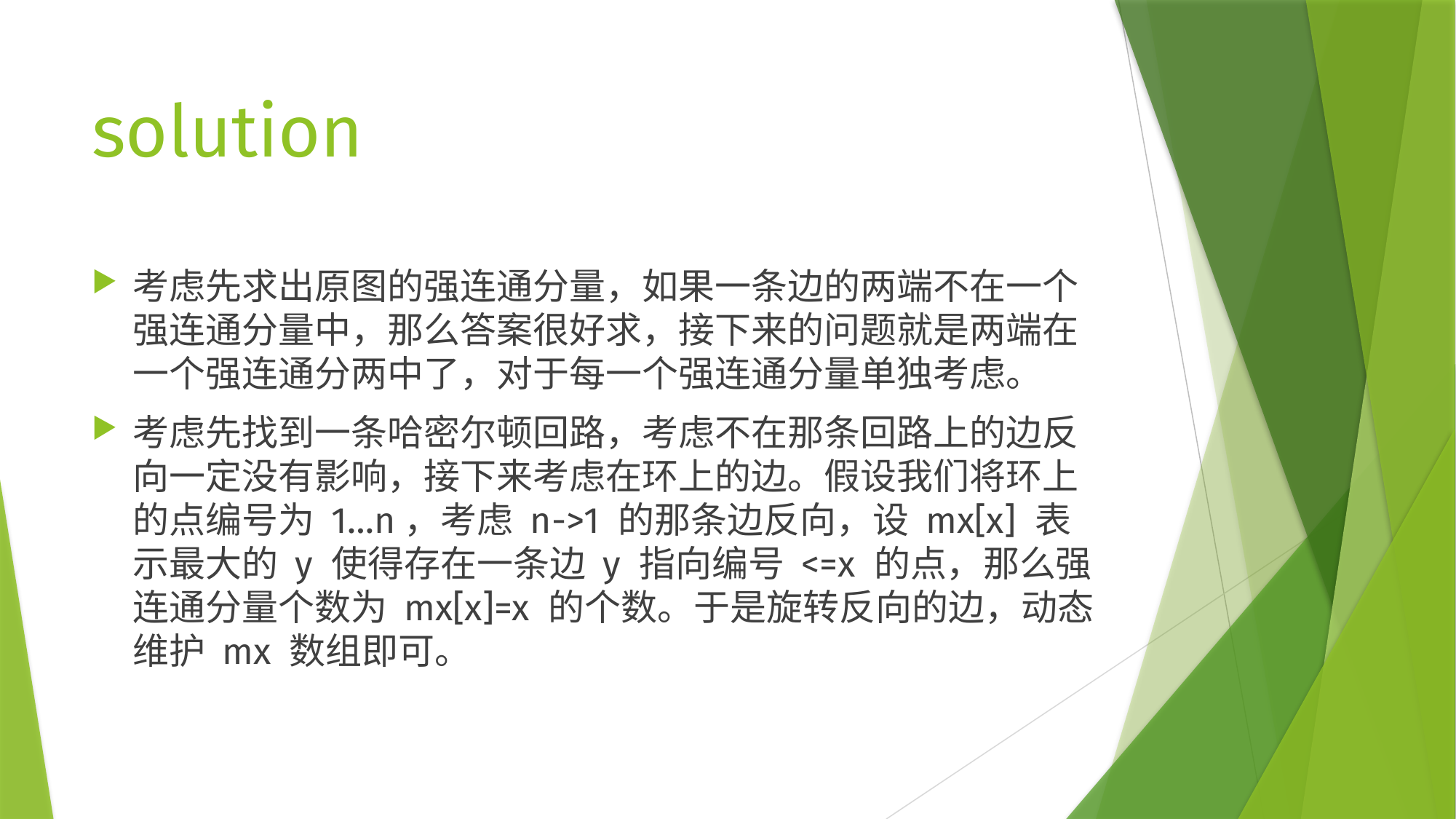

# solution
考虑先求出原图的强连通分量，如果一条边的两端不在一个强连通分量中，那么答案很好求，接下来的问题就是两端在一个强连通分两中了，对于每一个强连通分量单独考虑。
考虑先找到一条哈密尔顿回路，考虑不在那条回路上的边反向一定没有影响，接下来考虑在环上的边。假设我们将环上的点编号为 1…n，考虑 n->1 的那条边反向，设 mx[x] 表示最大的 y 使得存在一条边 y 指向编号 <=x 的点，那么强连通分量个数为 mx[x]=x 的个数。于是旋转反向的边，动态维护 mx 数组即可。